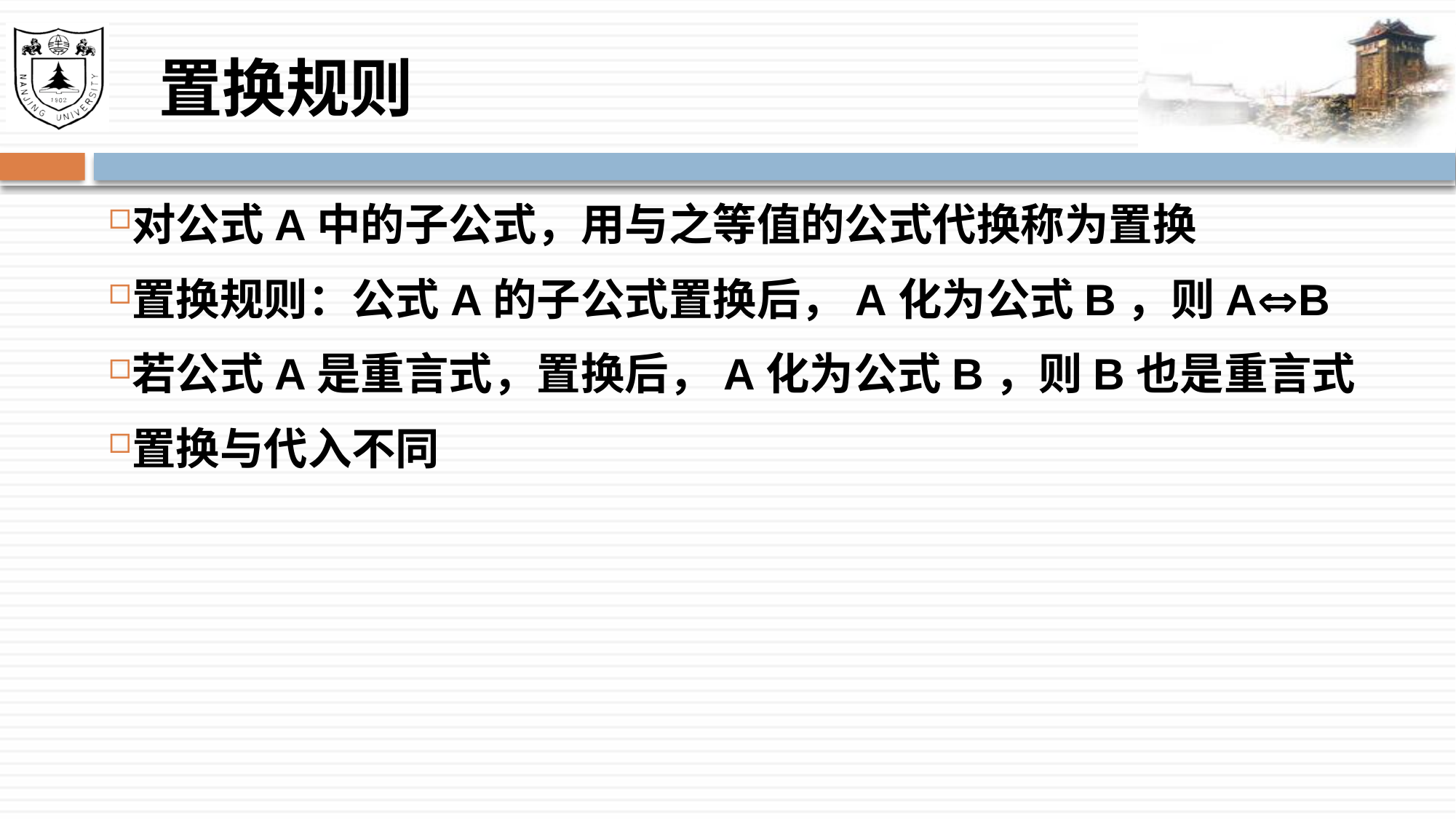

# 置换规则
对公式A中的子公式，用与之等值的公式代换称为置换
置换规则：公式A的子公式置换后，A化为公式B，则A⇔B
若公式A是重言式，置换后，A化为公式B，则B也是重言式
置换与代入不同